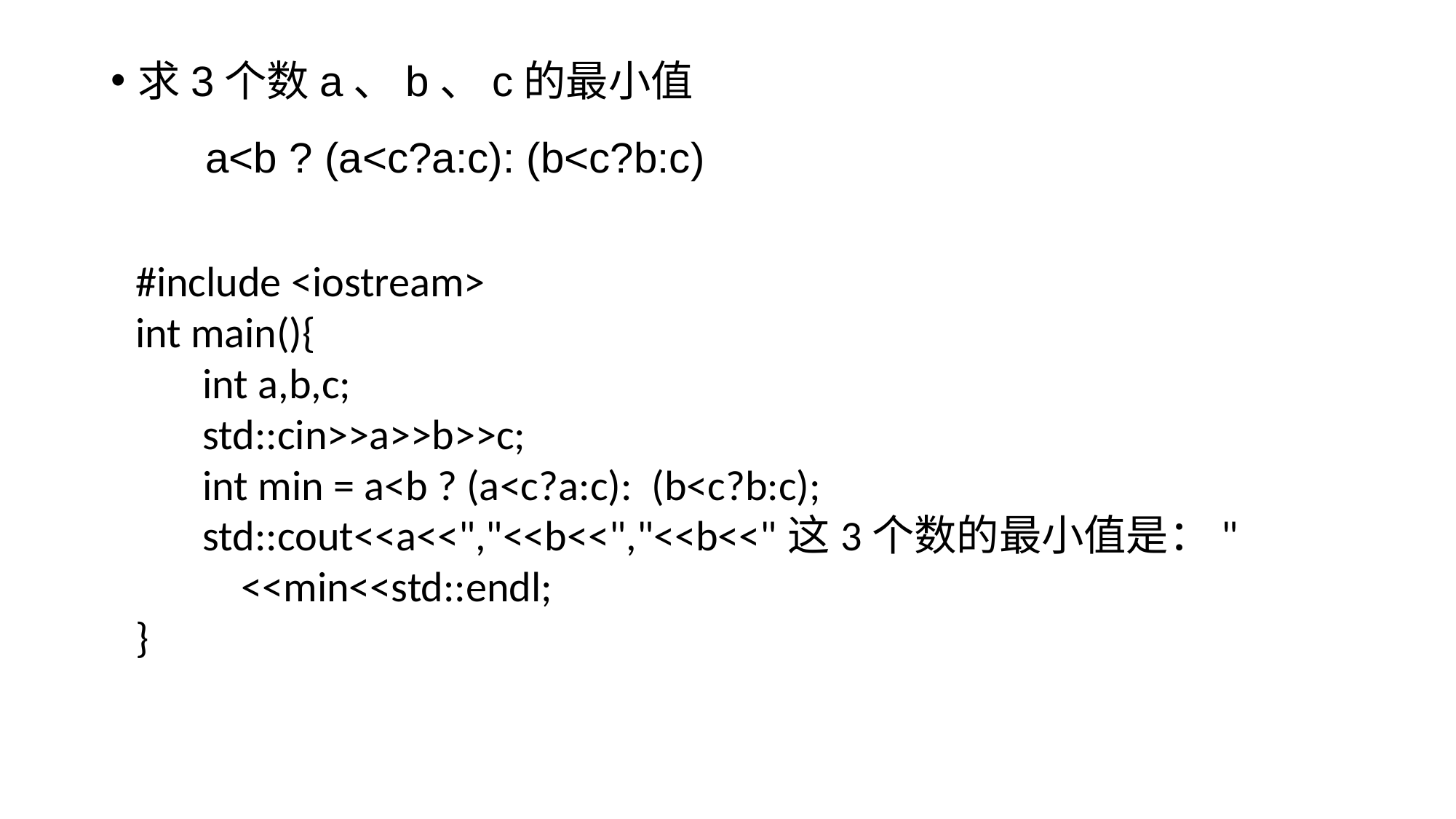

求3个数a、b、c的最小值
        a<b ? (a<c?a:c): (b<c?b:c)

#include <iostream>
int main(){
       int a,b,c;
       std::cin>>a>>b>>c;
       int min = a<b ? (a<c?a:c):  (b<c?b:c);
       std::cout<<a<<","<<b<<","<<b<<"这3个数的最小值是："
           <<min<<std::endl;
}